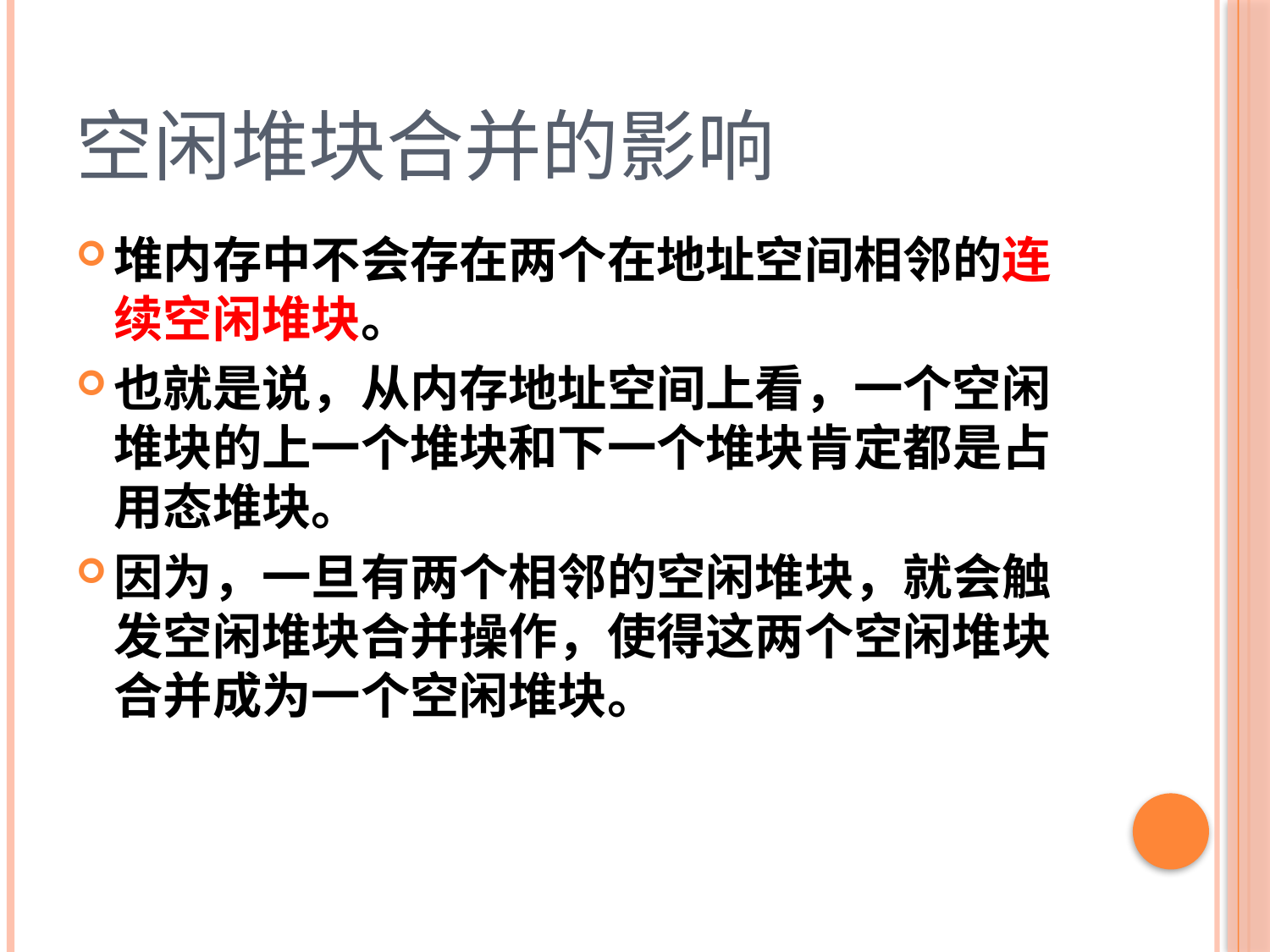

# 空闲堆块合并的影响
堆内存中不会存在两个在地址空间相邻的连续空闲堆块。
也就是说，从内存地址空间上看，一个空闲堆块的上一个堆块和下一个堆块肯定都是占用态堆块。
因为，一旦有两个相邻的空闲堆块，就会触发空闲堆块合并操作，使得这两个空闲堆块合并成为一个空闲堆块。
27